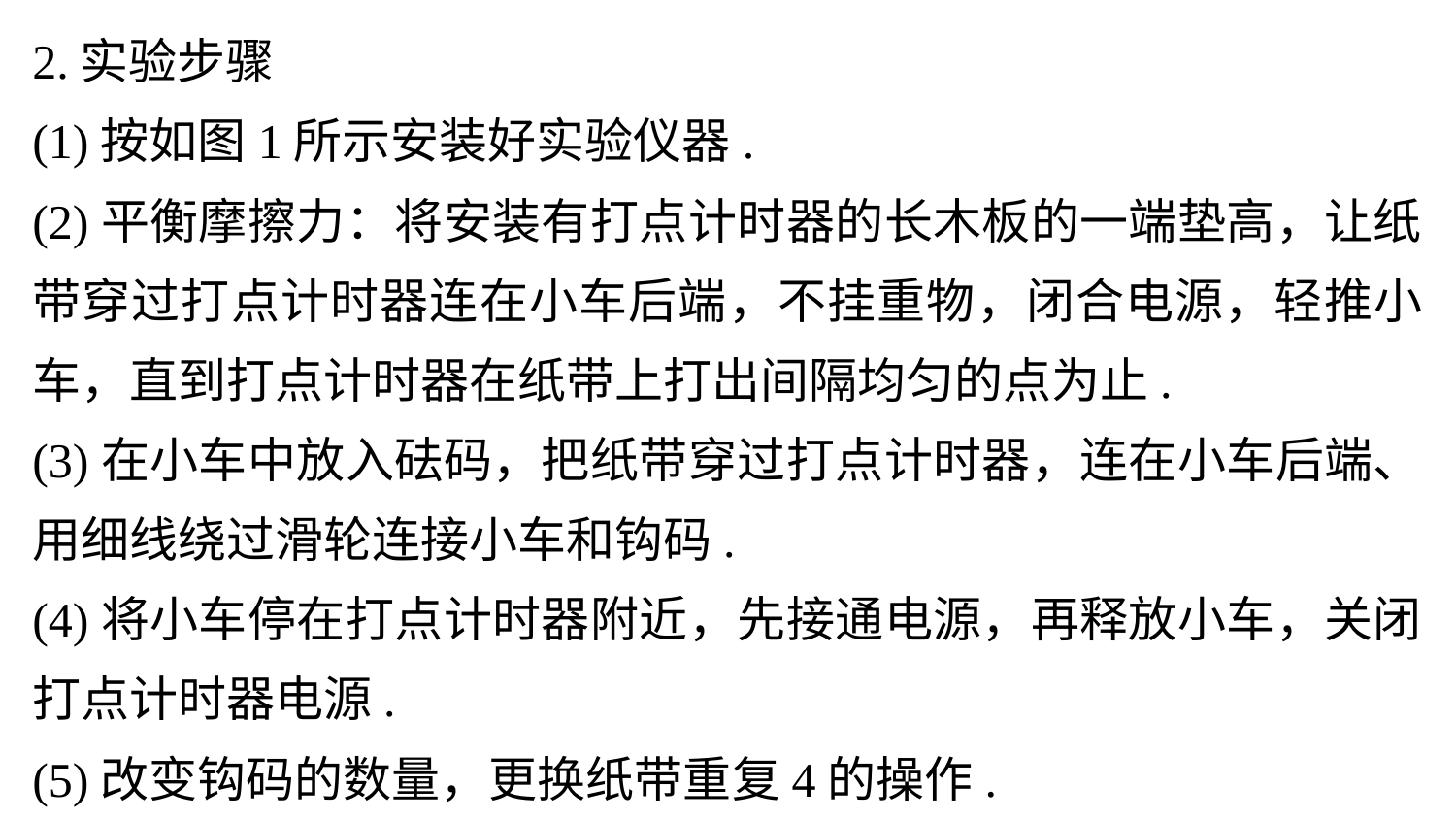

2.实验步骤
(1)按如图1所示安装好实验仪器.
(2)平衡摩擦力：将安装有打点计时器的长木板的一端垫高，让纸带穿过打点计时器连在小车后端，不挂重物，闭合电源，轻推小车，直到打点计时器在纸带上打出间隔均匀的点为止.
(3)在小车中放入砝码，把纸带穿过打点计时器，连在小车后端、用细线绕过滑轮连接小车和钩码.
(4)将小车停在打点计时器附近，先接通电源，再释放小车，关闭打点计时器电源.
(5)改变钩码的数量，更换纸带重复4的操作.